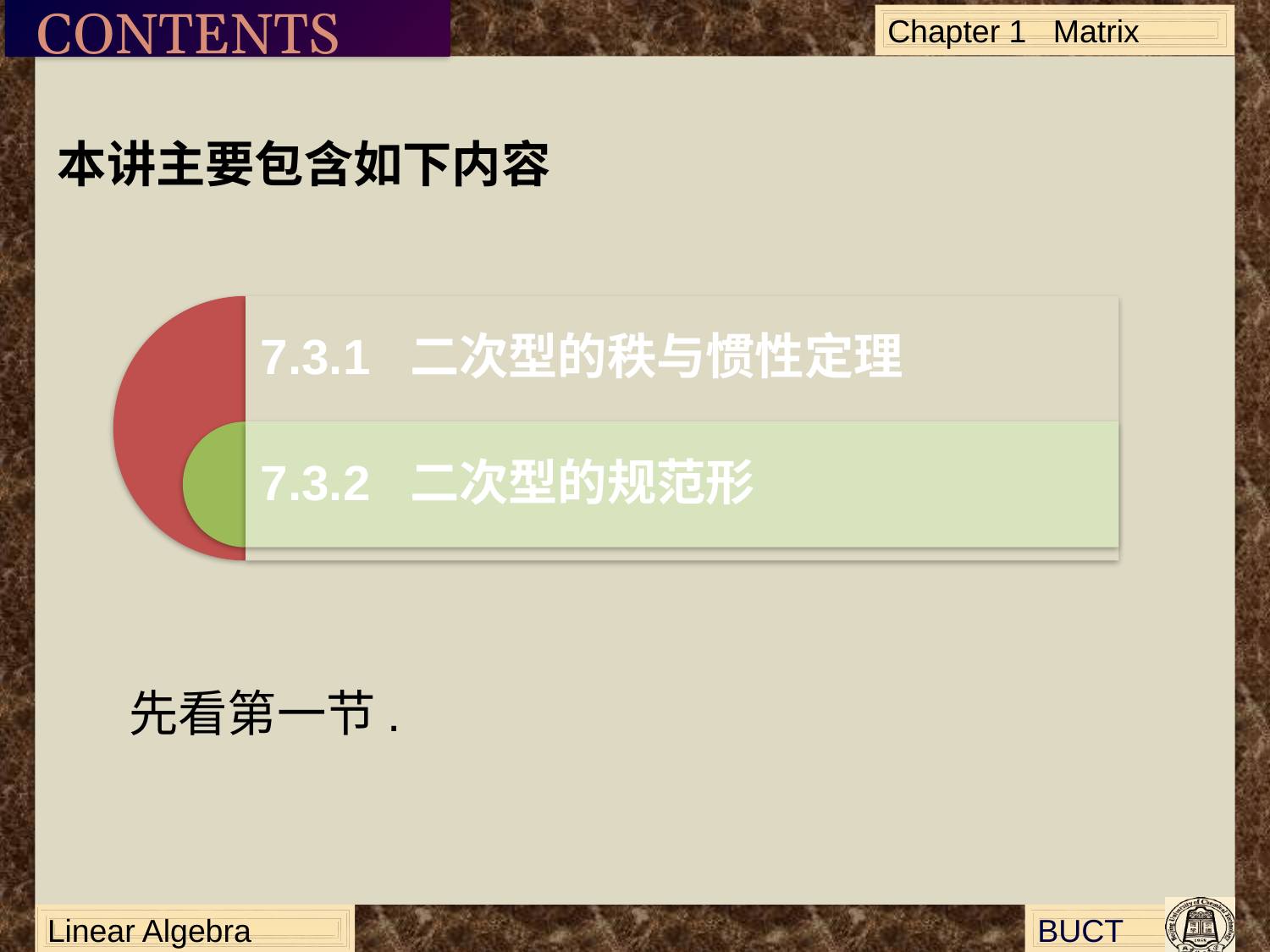

CONTENTS
本讲主要包含如下内容
7.3.1  二次型的秩与惯性定理
7.3.2  二次型的规范形
先看第一节.